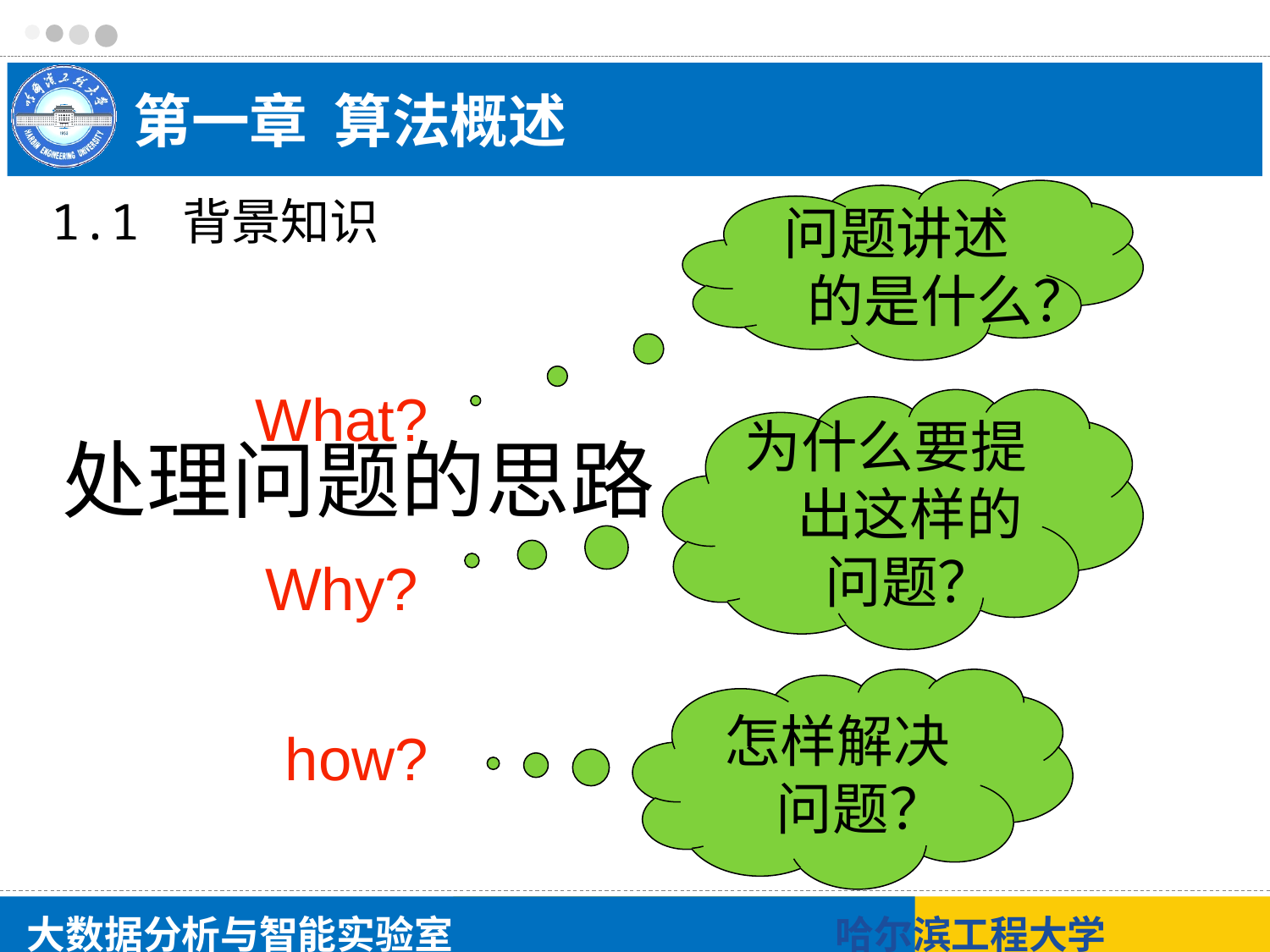

# 第一章  算法概述
问题讲述的是什么？
1.1 背景知识

What?
为什么要提出这样的问题？
处理问题的思路
Why?
怎样解决问题？
how?